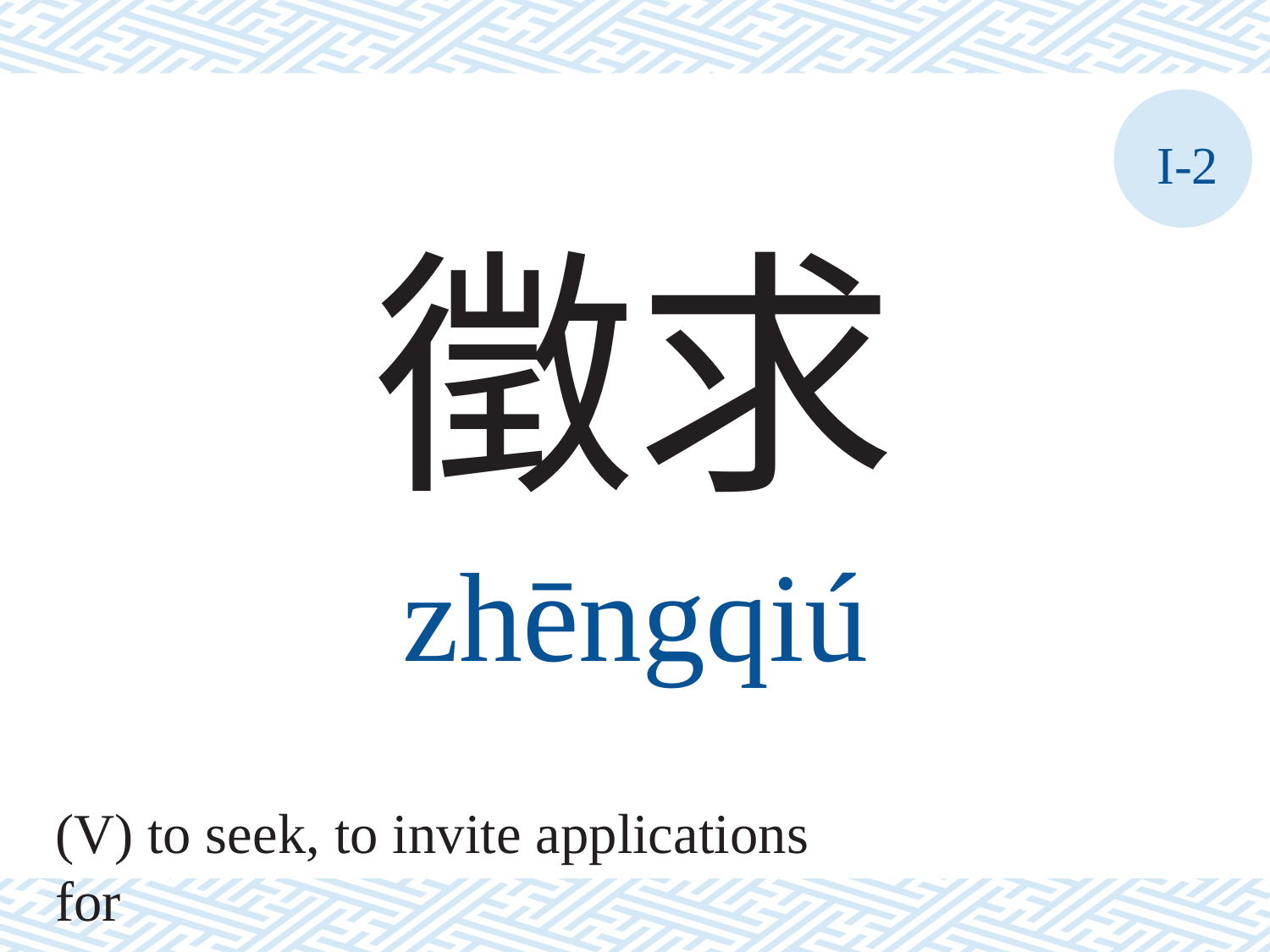

I-2
徵求
zhēngqiú
(V) to seek, to invite applications for